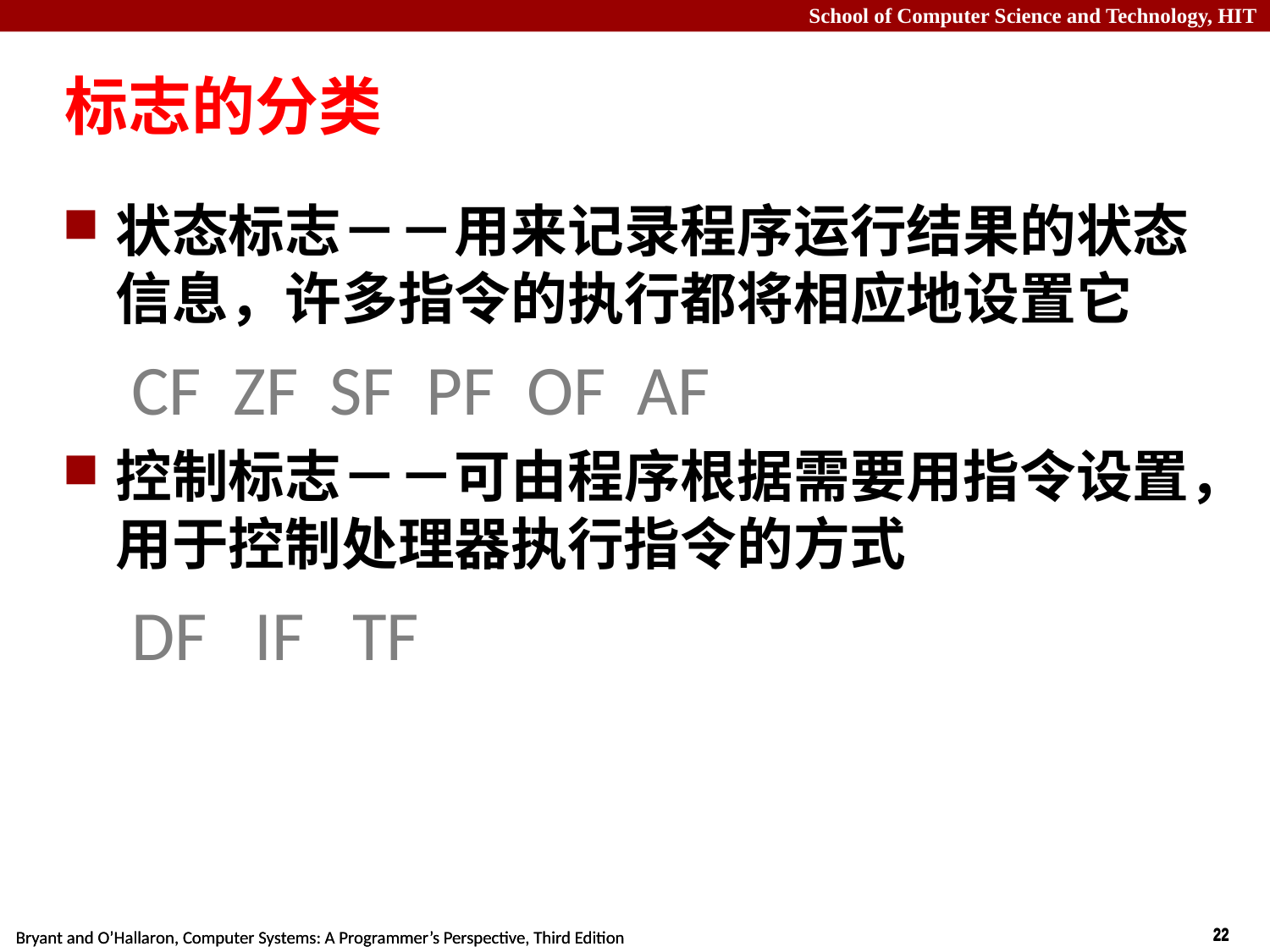

# 标志的分类
状态标志－－用来记录程序运行结果的状态信息，许多指令的执行都将相应地设置它
CF  ZF  SF  PF  OF  AF
控制标志－－可由程序根据需要用指令设置，用于控制处理器执行指令的方式
DF   IF   TF